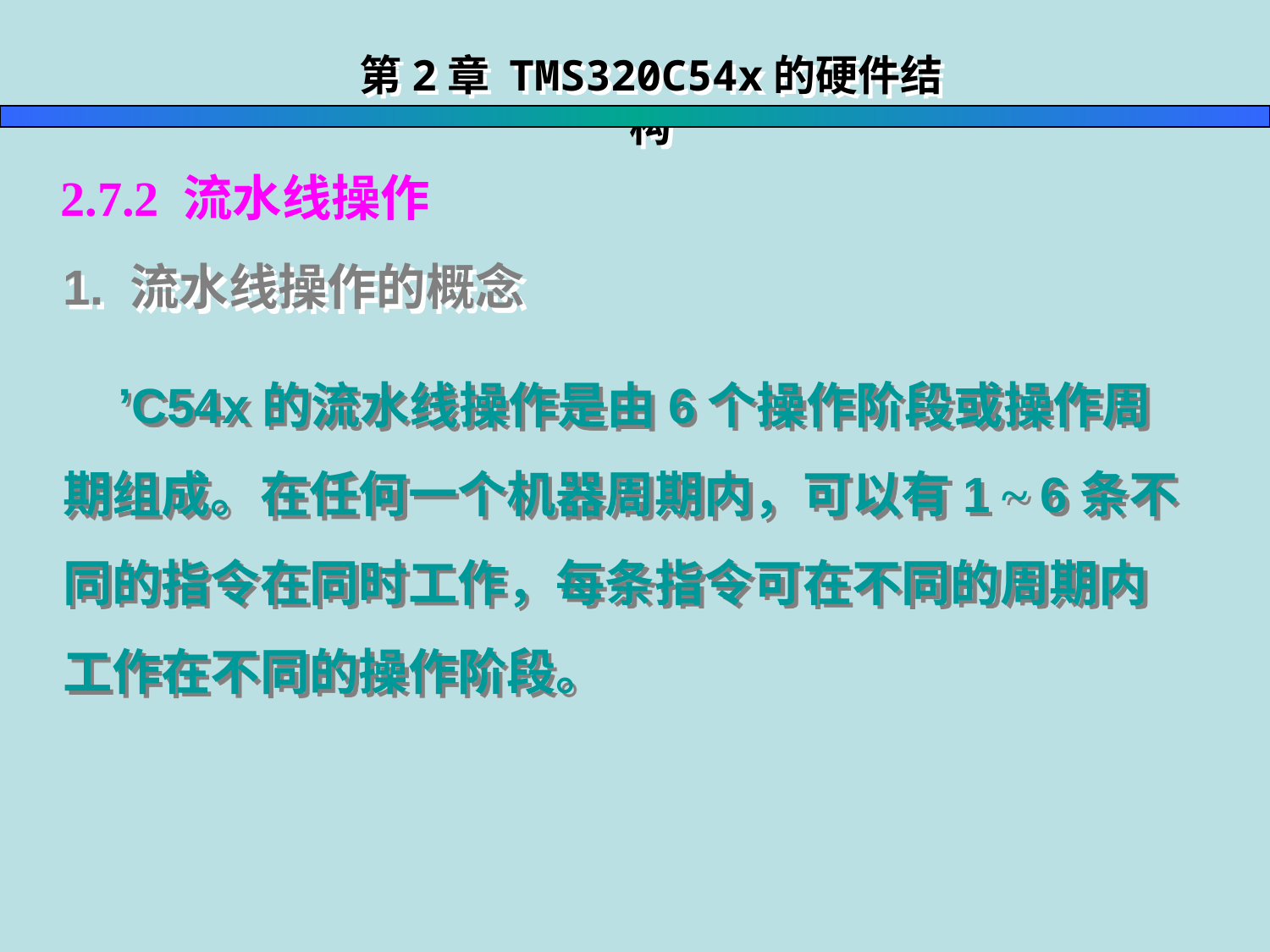

第2章 TMS320C54x的硬件结构

2.7.2 流水线操作
1. 流水线操作的概念
    ’C54x的流水线操作是由6个操作阶段或操作周期组成。在任何一个机器周期内，可以有1 ~ 6条不同的指令在同时工作，每条指令可在不同的周期内工作在不同的操作阶段。
130